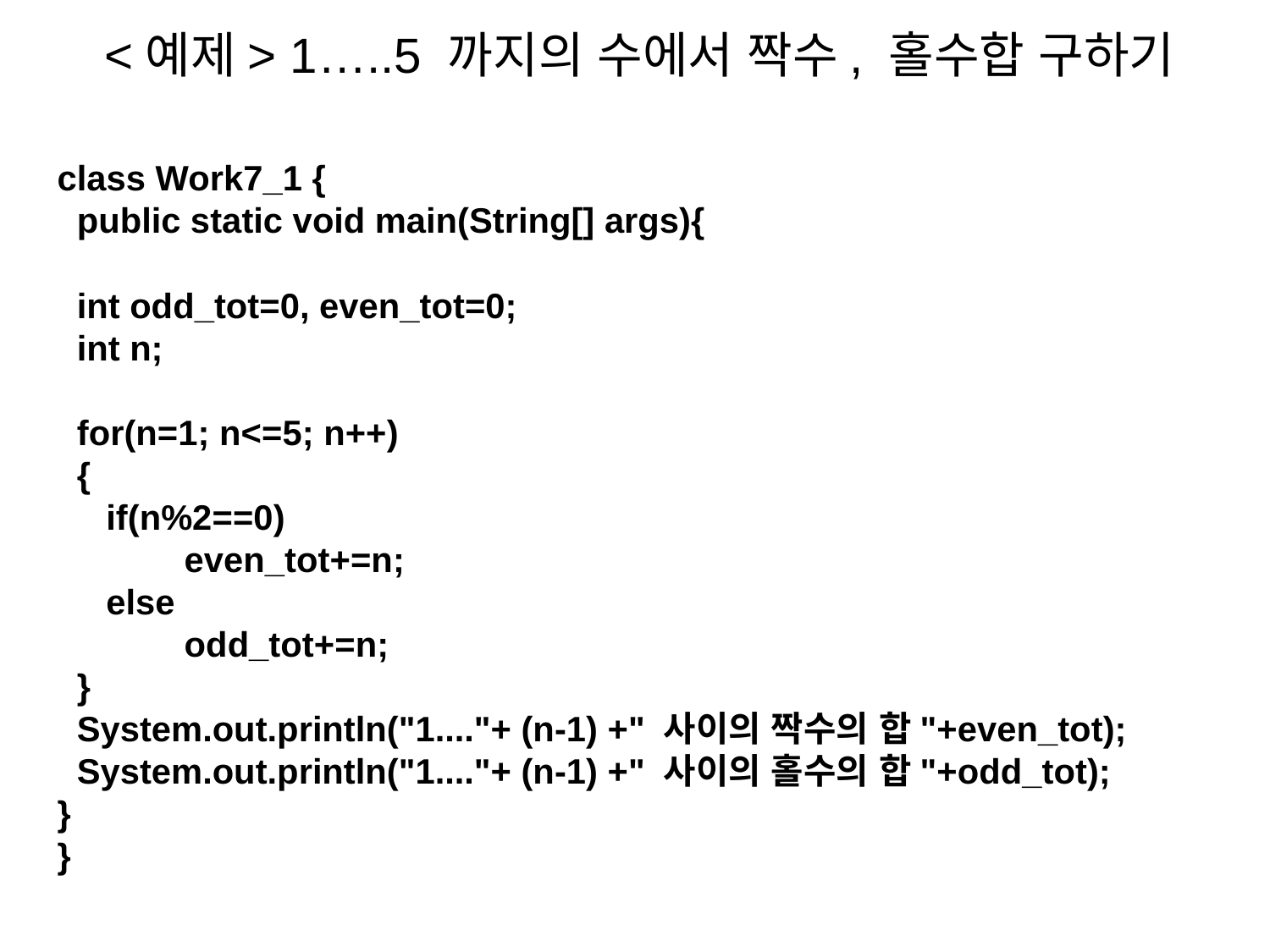

# <예제> 1…..5 까지의 수에서 짝수, 홀수합 구하기
class Work7_1 {
  public static void main(String[] args){

  int odd_tot=0, even_tot=0;
  int n;

  for(n=1; n<=5; n++)
  {
     if(n%2==0)
	even_tot+=n;
     else
	odd_tot+=n;
  }
  System.out.println("1...."+ (n-1) +" 사이의 짝수의 합"+even_tot);
  System.out.println("1...."+ (n-1) +" 사이의 홀수의 합"+odd_tot);
}
}